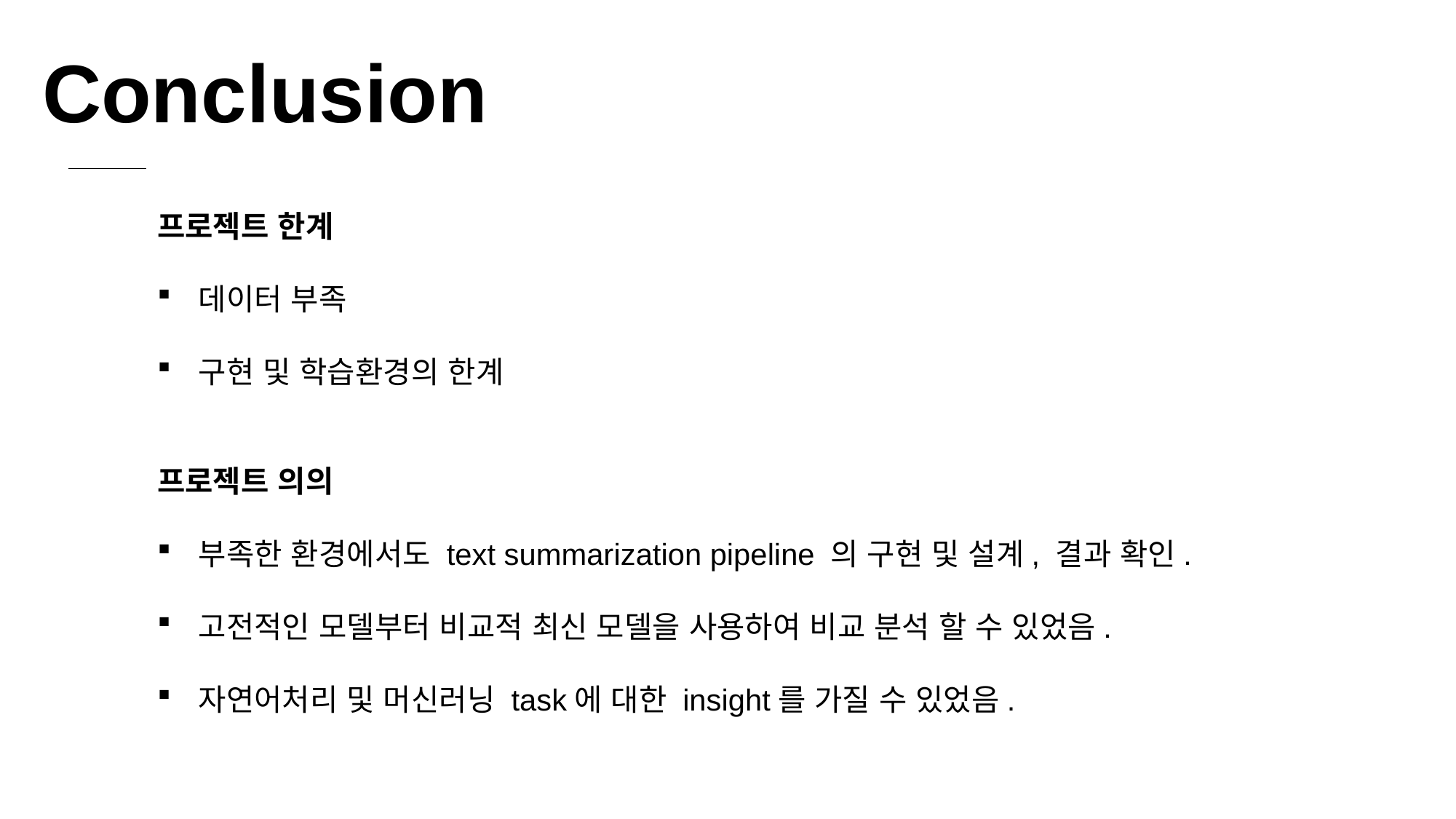

Conclusion
프로젝트 한계

데이터 부족

구현 및 학습환경의 한계

프로젝트 의의

부족한 환경에서도 text summarization pipeline 의 구현 및 설계, 결과 확인.

고전적인 모델부터 비교적 최신 모델을 사용하여 비교 분석 할 수 있었음.

자연어처리 및 머신러닝 task에 대한 insight를 가질 수 있었음.